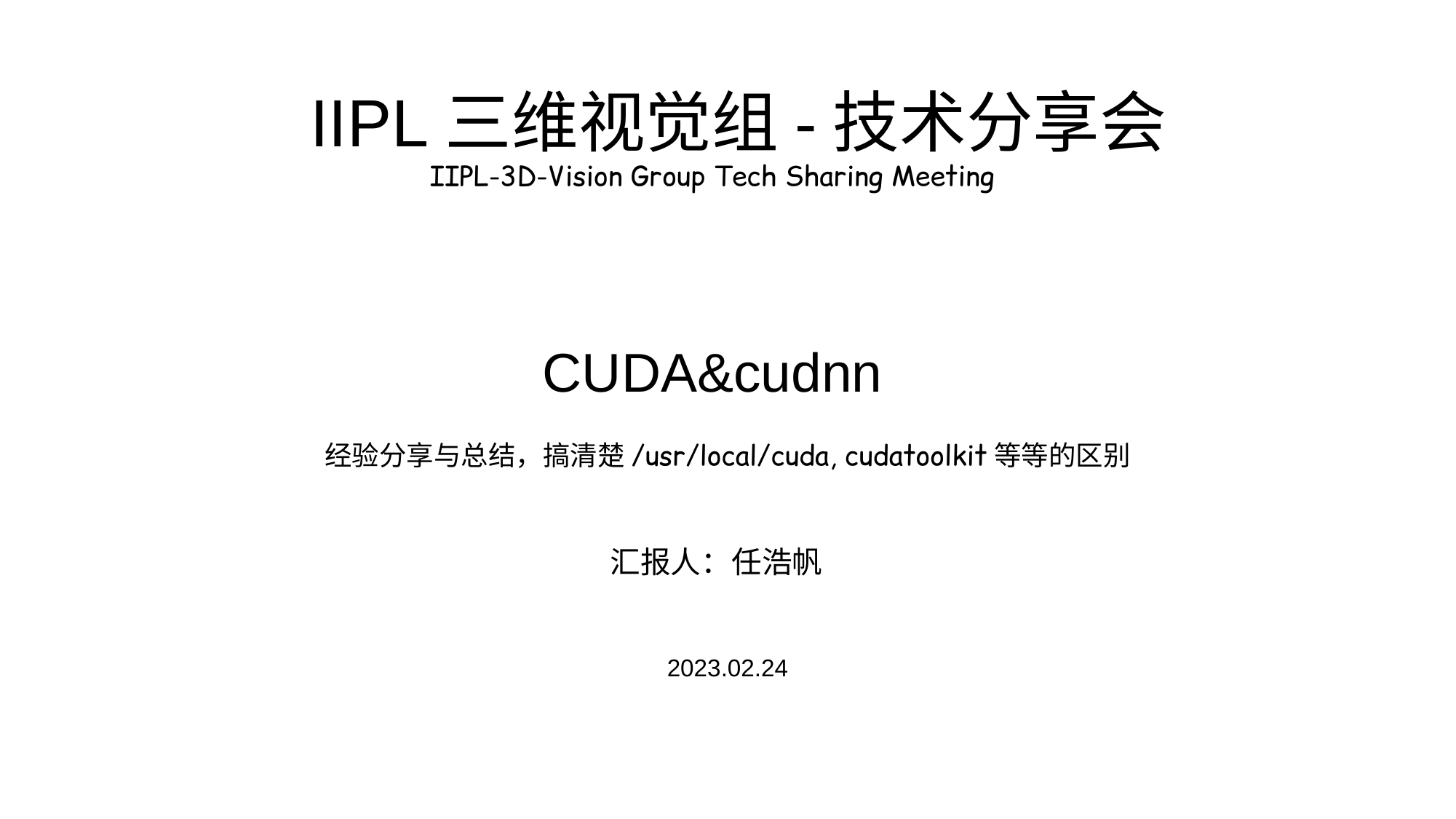

IIPL三维视觉组-技术分享会
IIPL-3D-Vision Group Tech Sharing Meeting

CUDA&cudnn
经验分享与总结，搞清楚/usr/local/cuda, cudatoolkit等等的区别
汇报人：任浩帆
2023.02.24